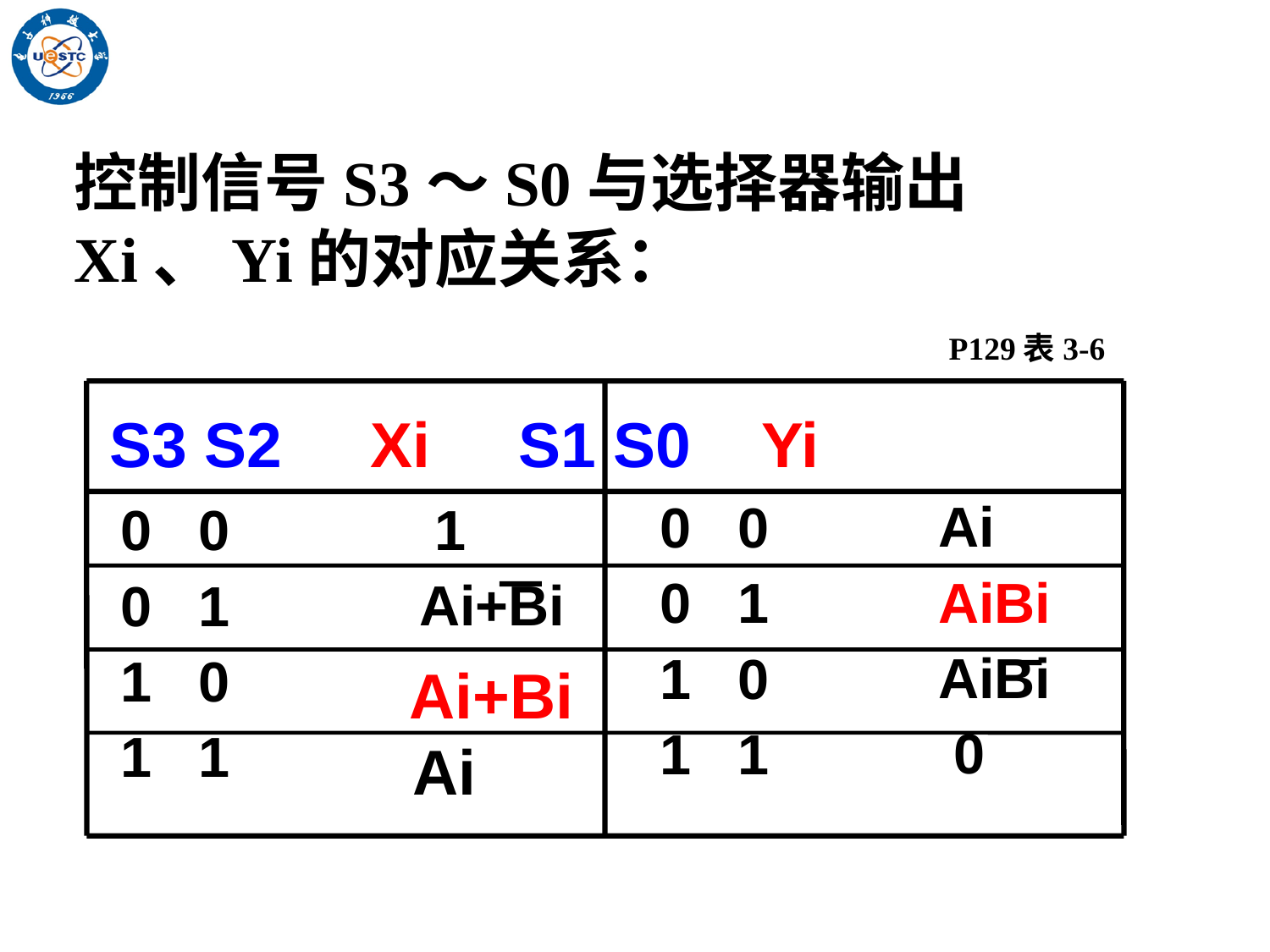

控制信号S3～S0与选择器输出Xi、Yi的对应关系：
P129表3-6

S3 S2     Xi     S1 S0    Yi
 Ai
 AiBi
 AiBi
  0
0   0
0   1
1   0
1   1
 1
Ai+Bi
0   0
0   1
1   0
1   1

Ai+Bi
Ai